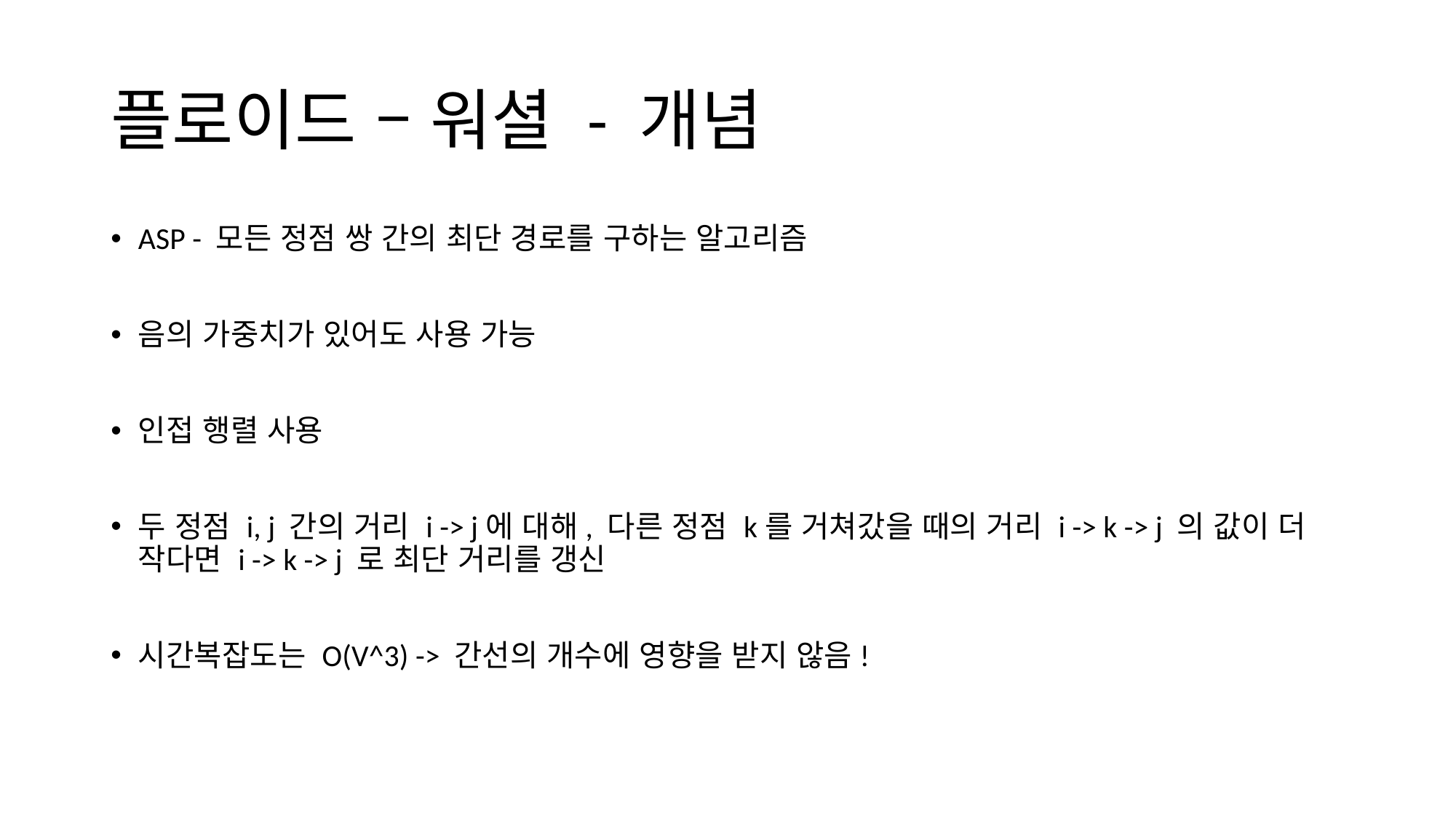

# 플로이드 – 워셜 - 개념
ASP - 모든 정점 쌍 간의 최단 경로를 구하는 알고리즘

음의 가중치가 있어도 사용 가능

인접 행렬 사용

두 정점 i, j 간의 거리 i -> j에 대해, 다른 정점 k를 거쳐갔을 때의 거리 i -> k -> j 의 값이 더 작다면 i -> k -> j 로 최단 거리를 갱신

시간복잡도는 O(V^3) -> 간선의 개수에 영향을 받지 않음!